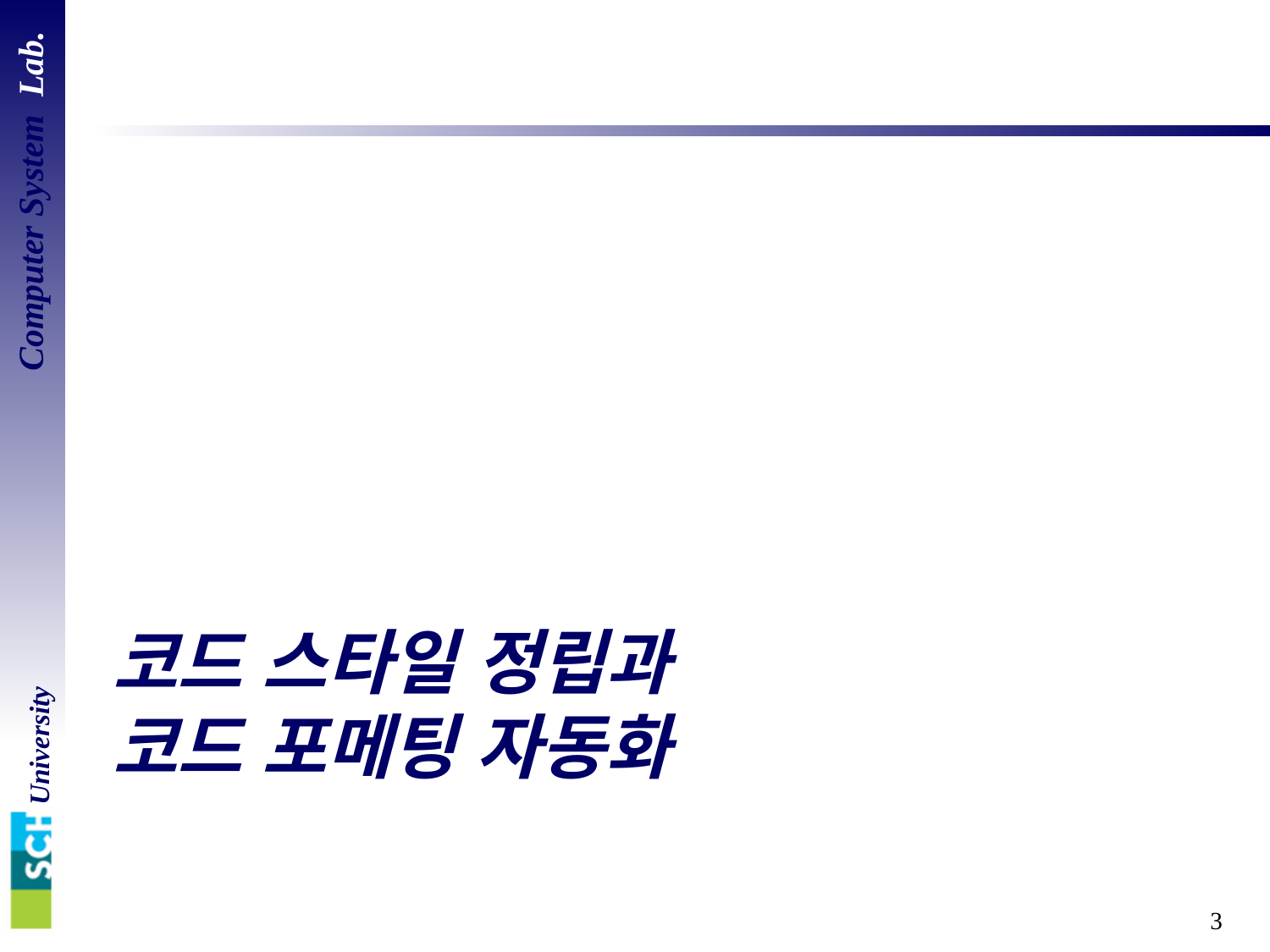

# 코드 스타일 정립과 코드 포메팅 자동화